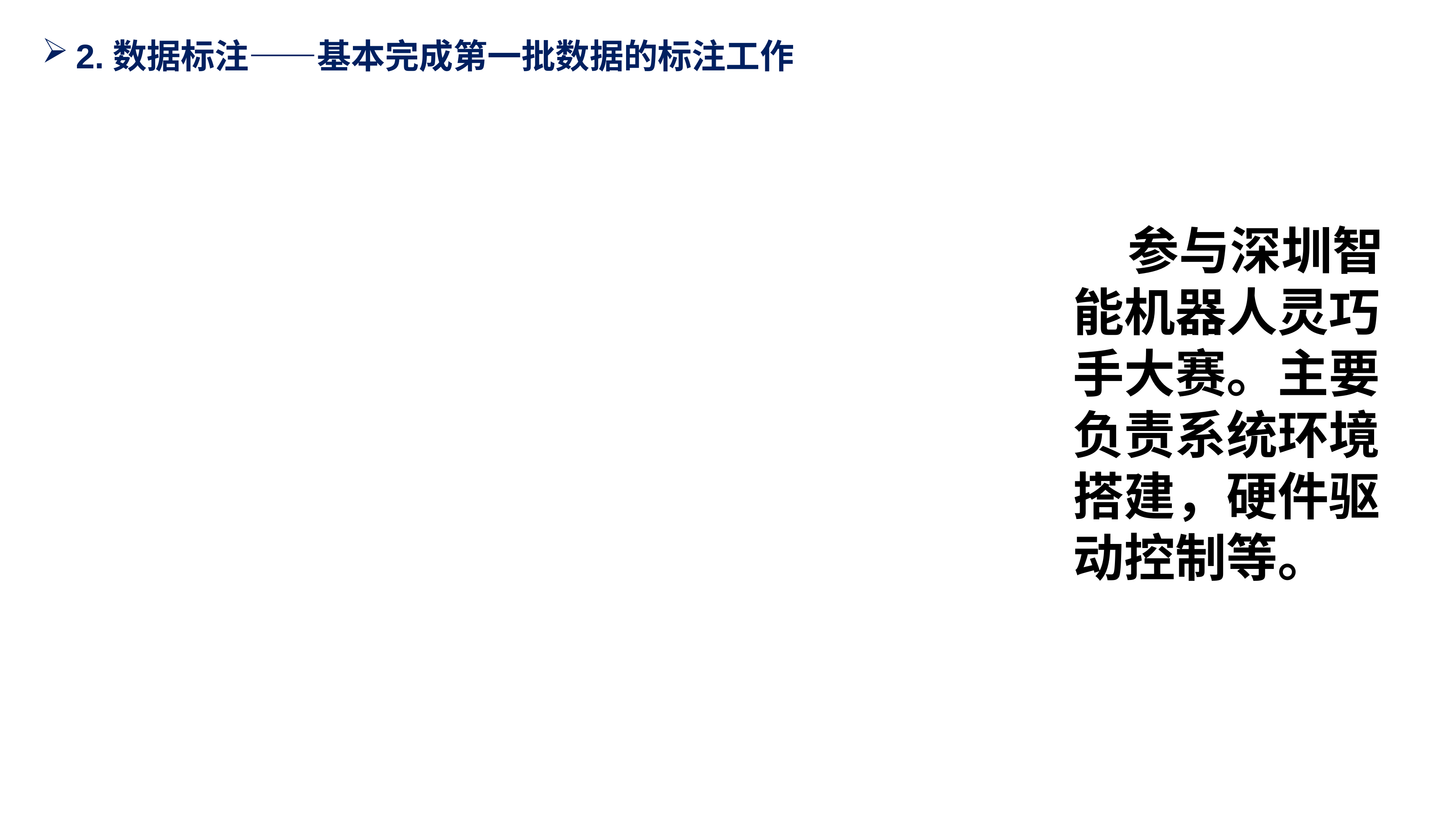

2.数据标注——基本完成第一批数据的标注工作
 参与深圳智能机器人灵巧手大赛。主要负责系统环境搭建，硬件驱动控制等。